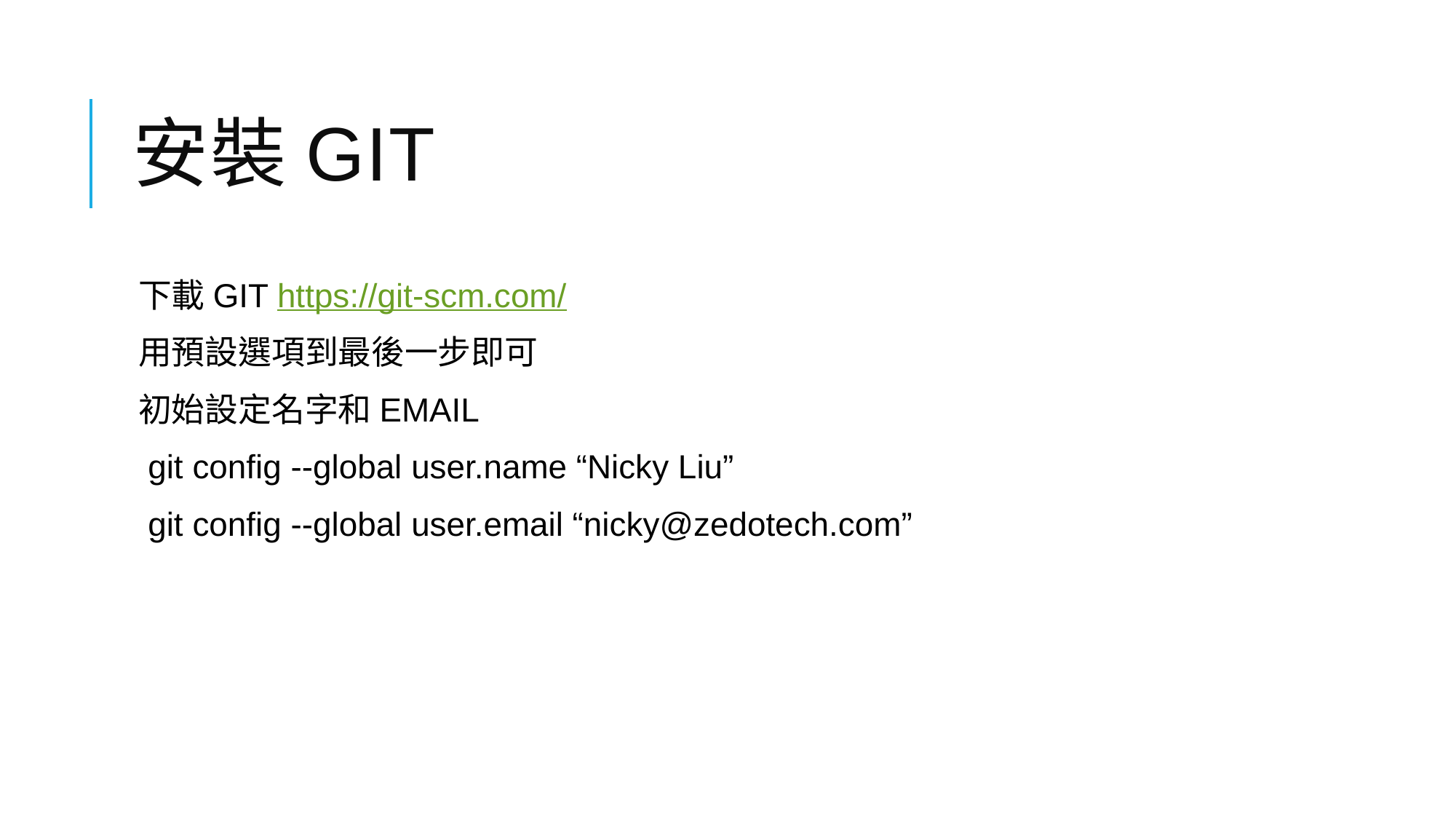

# 安裝GIT
下載GIT https://git-scm.com/
用預設選項到最後一步即可
初始設定名字和EMAIL
 git config --global user.name “Nicky Liu”
 git config --global user.email “nicky@zedotech.com”